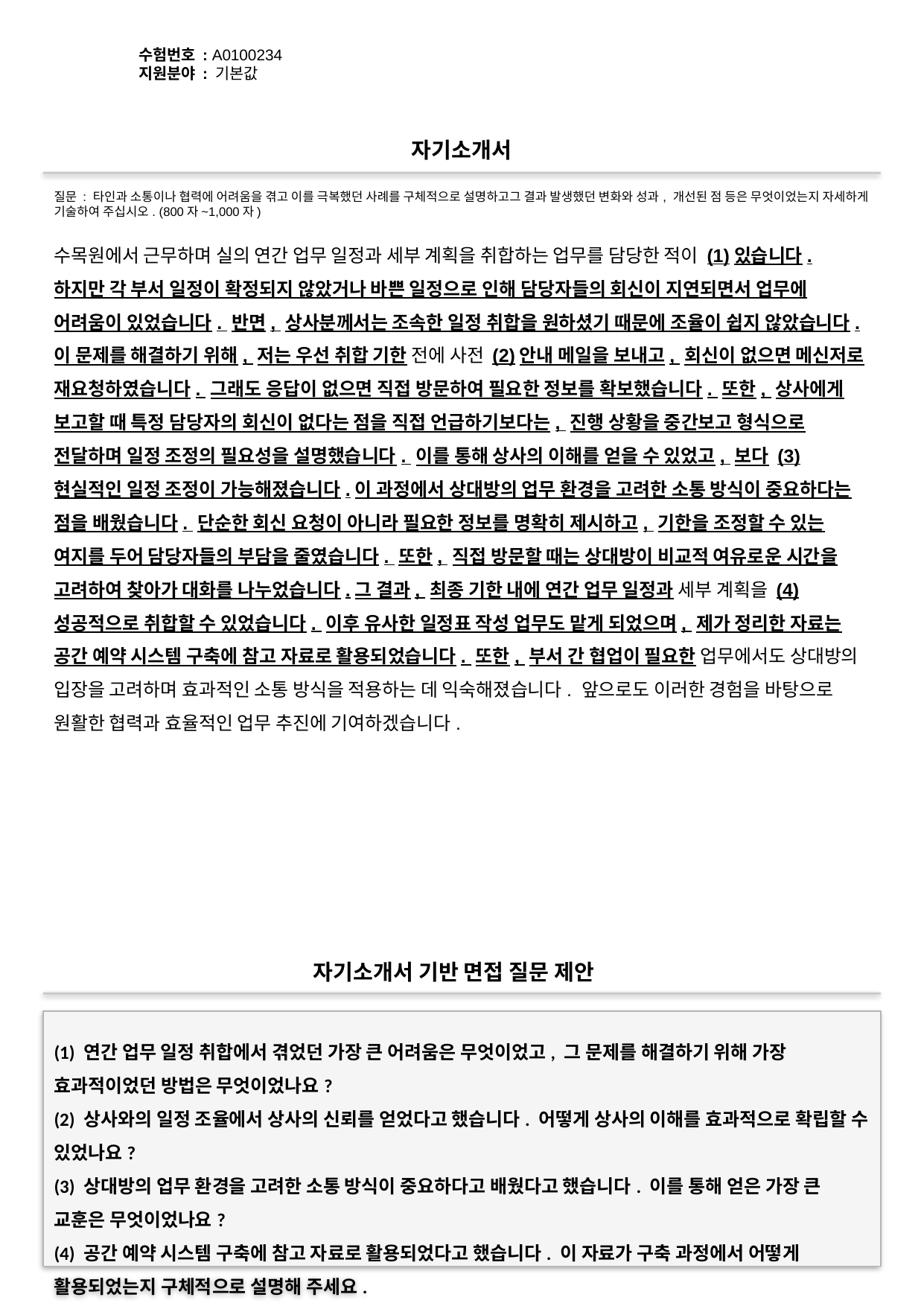

수험번호 : A0100234
지원분야 : 기본값
#

자기소개서

질문 : 타인과 소통이나 협력에 어려움을 겪고 이를 극복했던 사례를 구체적으로 설명하고그 결과 발생했던 변화와 성과, 개선된 점 등은 무엇이었는지 자세하게 기술하여 주십시오. (800자~1,000자)

수목원에서 근무하며 실의 연간 업무 일정과 세부 계획을 취합하는 업무를 담당한 적이 (1)있습니다. 하지만 각 부서 일정이 확정되지 않았거나 바쁜 일정으로 인해 담당자들의 회신이 지연되면서 업무에 어려움이 있었습니다. 반면, 상사분께서는 조속한 일정 취합을 원하셨기 때문에 조율이 쉽지 않았습니다.이 문제를 해결하기 위해, 저는 우선 취합 기한 전에 사전 (2)안내 메일을 보내고, 회신이 없으면 메신저로 재요청하였습니다. 그래도 응답이 없으면 직접 방문하여 필요한 정보를 확보했습니다. 또한, 상사에게 보고할 때 특정 담당자의 회신이 없다는 점을 직접 언급하기보다는, 진행 상황을 중간보고 형식으로 전달하며 일정 조정의 필요성을 설명했습니다. 이를 통해 상사의 이해를 얻을 수 있었고, 보다 (3)현실적인 일정 조정이 가능해졌습니다.이 과정에서 상대방의 업무 환경을 고려한 소통 방식이 중요하다는 점을 배웠습니다. 단순한 회신 요청이 아니라 필요한 정보를 명확히 제시하고, 기한을 조정할 수 있는 여지를 두어 담당자들의 부담을 줄였습니다. 또한, 직접 방문할 때는 상대방이 비교적 여유로운 시간을 고려하여 찾아가 대화를 나누었습니다.그 결과, 최종 기한 내에 연간 업무 일정과 세부 계획을 (4)성공적으로 취합할 수 있었습니다. 이후 유사한 일정표 작성 업무도 맡게 되었으며, 제가 정리한 자료는 공간 예약 시스템 구축에 참고 자료로 활용되었습니다. 또한, 부서 간 협업이 필요한 업무에서도 상대방의 입장을 고려하며 효과적인 소통 방식을 적용하는 데 익숙해졌습니다. 앞으로도 이러한 경험을 바탕으로 원활한 협력과 효율적인 업무 추진에 기여하겠습니다.

자기소개서 기반 면접 질문 제안

(1) 연간 업무 일정 취합에서 겪었던 가장 큰 어려움은 무엇이었고, 그 문제를 해결하기 위해 가장 효과적이었던 방법은 무엇이었나요?
(2) 상사와의 일정 조율에서 상사의 신뢰를 얻었다고 했습니다. 어떻게 상사의 이해를 효과적으로 확립할 수 있었나요?
(3) 상대방의 업무 환경을 고려한 소통 방식이 중요하다고 배웠다고 했습니다. 이를 통해 얻은 가장 큰 교훈은 무엇이었나요?
(4) 공간 예약 시스템 구축에 참고 자료로 활용되었다고 했습니다. 이 자료가 구축 과정에서 어떻게 활용되었는지 구체적으로 설명해 주세요.